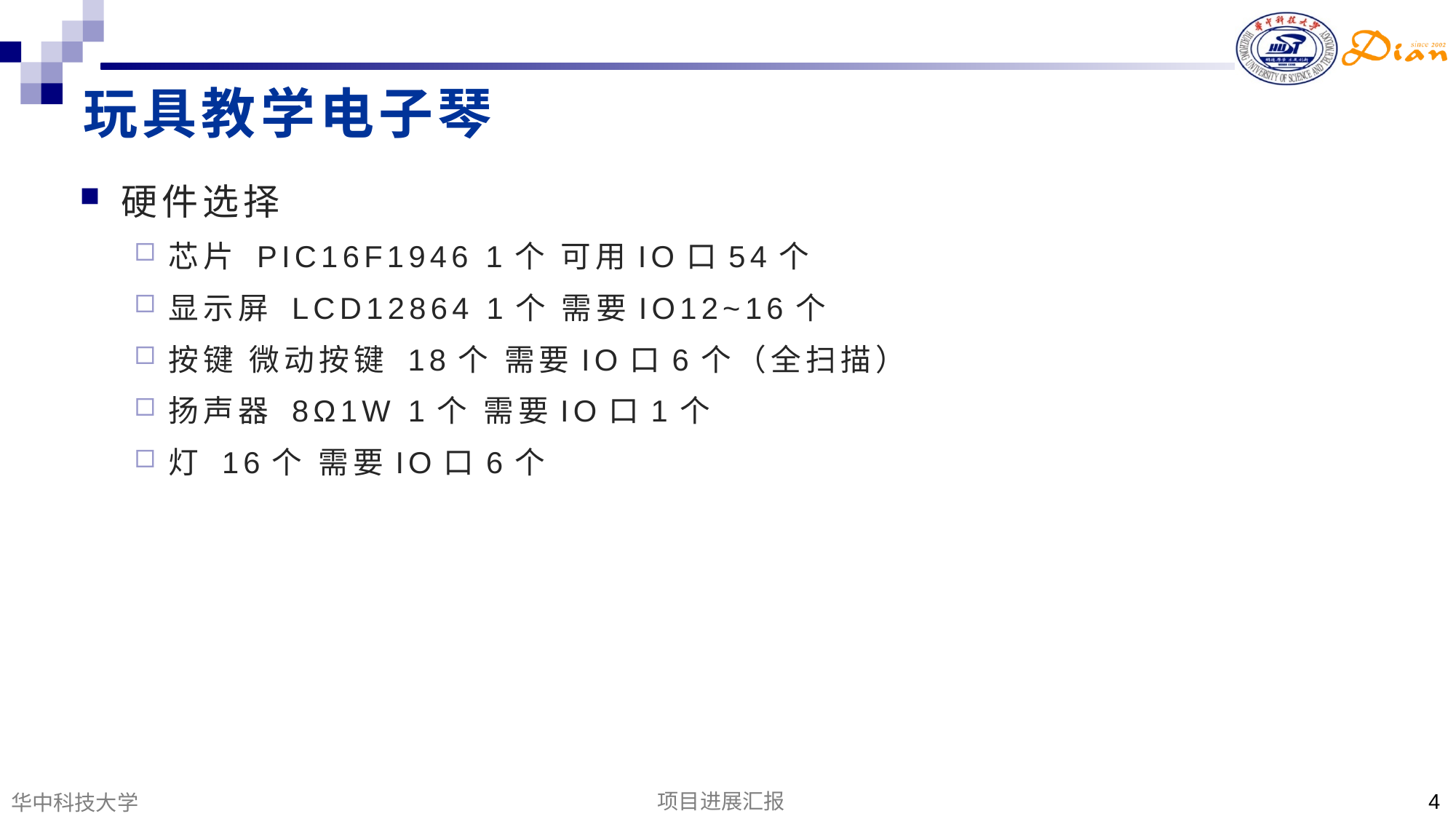

# 玩具教学电子琴
硬件选择
芯片 PIC16F1946 1个 可用IO口54个
显示屏 LCD12864 1个 需要IO12~16个
按键 微动按键 18个 需要IO口6个（全扫描）
扬声器 8Ω1W 1个 需要IO口1个
灯 16个 需要IO口6个

项目进展汇报
4
华中科技大学